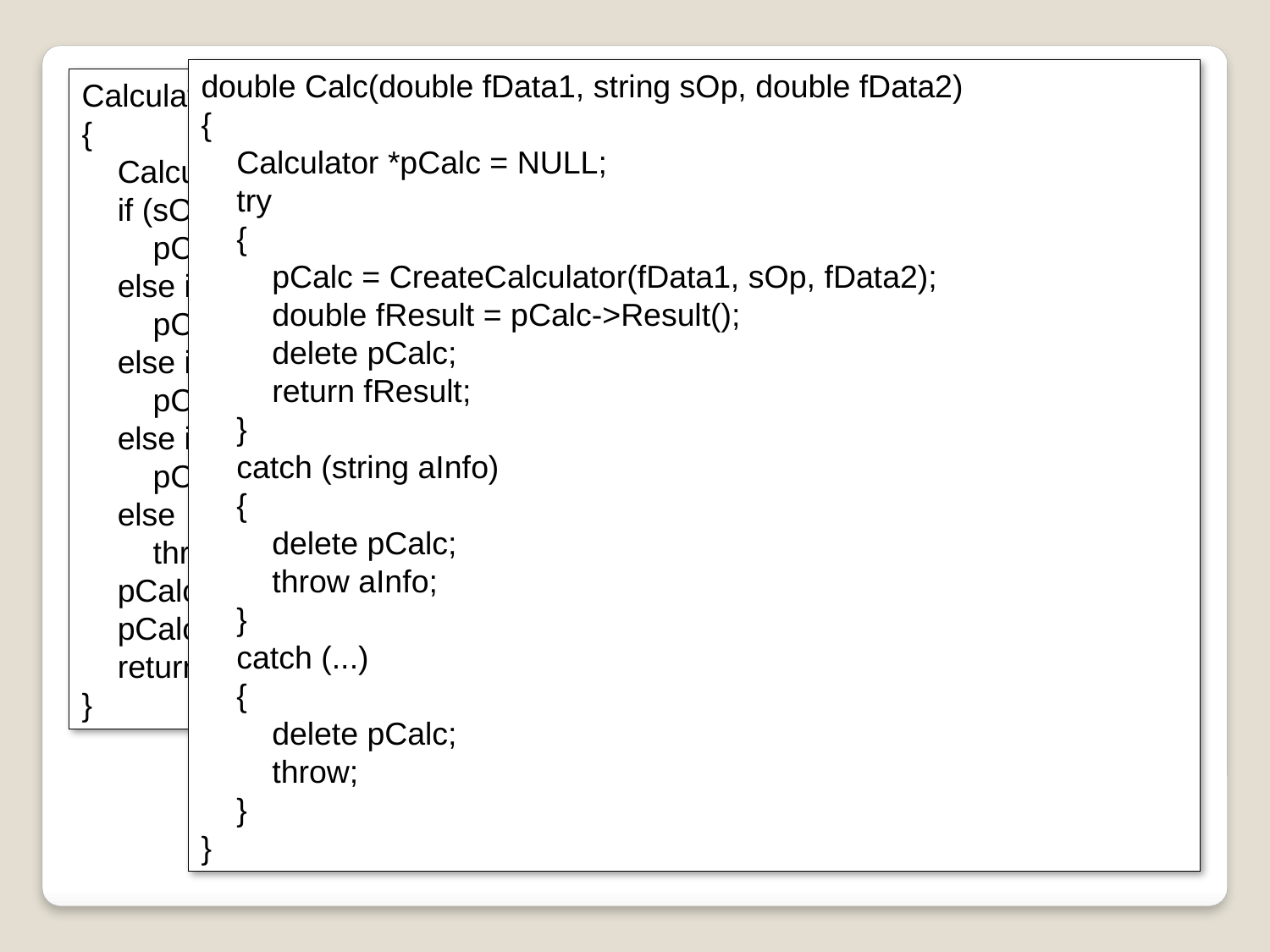

double Calc(double fData1, string sOp, double fData2)
{
    Calculator *pCalc = NULL;
    try
    {
        pCalc = CreateCalculator(fData1, sOp, fData2);
        double fResult = pCalc->Result();
        delete pCalc;
        return fResult;
    }
    catch (string aInfo)
    {
        delete pCalc;
        throw aInfo;
    }
    catch (...)
    {
        delete pCalc;
        throw;
    }
}
Calculator *CreateCalculator(double fData1, string sOp, double fData2)
{
    Calculator *pCalc = NULL;
    if (sOp == "+")
        pCalc = new Calculator_Add();
    else if (sOp == "-")
        pCalc = new Calculator_Sub();
    else if (sOp == "*")
        pCalc = new Calculator_Mul();
    else if (sOp == "/")
        pCalc = new Calculator_Div();
    else
        throw string("不可识别的运算符！");
    pCalc->SetData1(fData1);
    pCalc->SetData2(fData2);
    return pCalc;
}